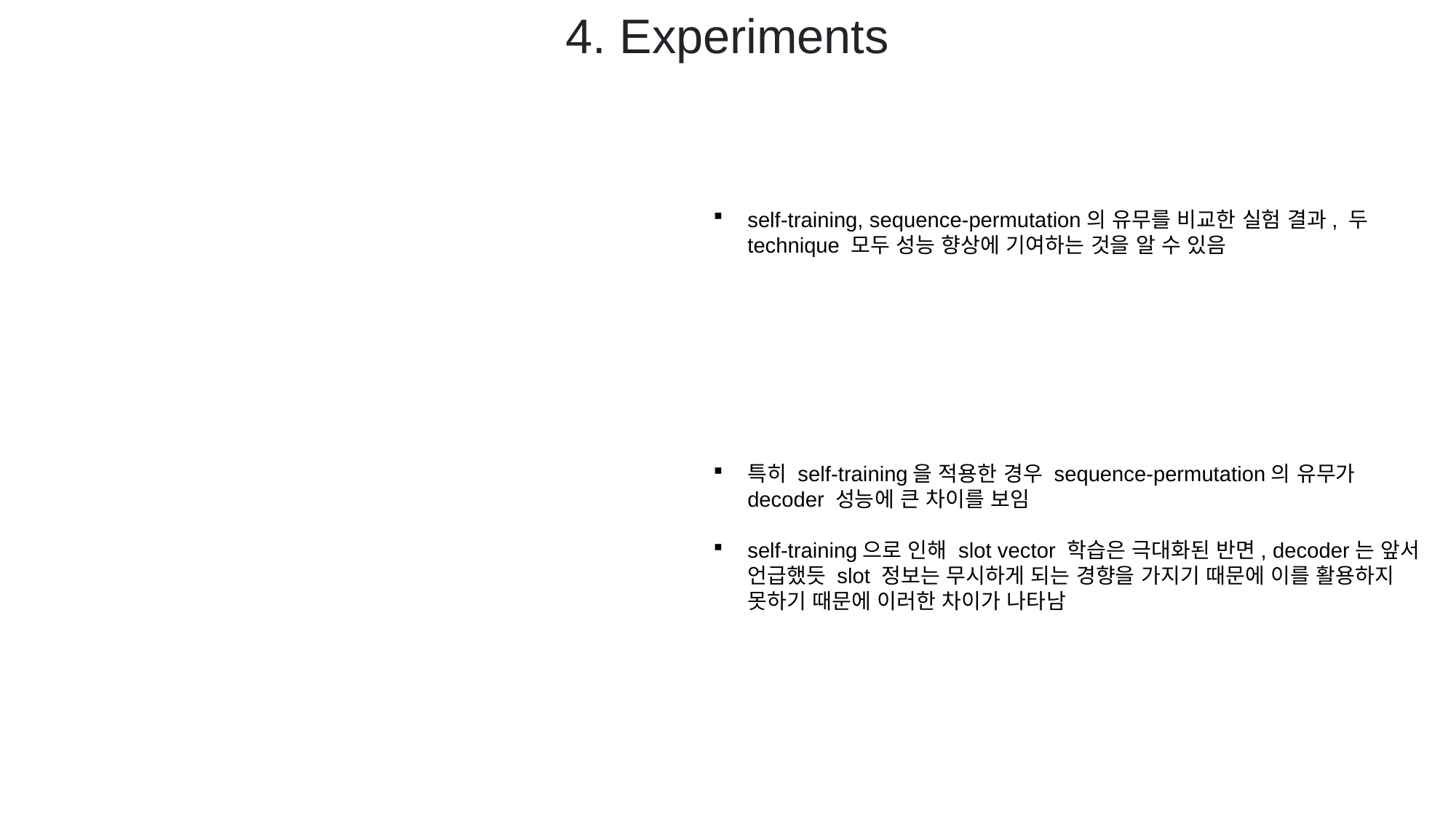

4. Experiments
self-training, sequence-permutation의 유무를 비교한 실험 결과, 두 technique 모두 성능 향상에 기여하는 것을 알 수 있음

특히 self-training을 적용한 경우 sequence-permutation의 유무가 decoder 성능에 큰 차이를 보임

self-training으로 인해 slot vector 학습은 극대화된 반면, decoder는 앞서 언급했듯 slot 정보는 무시하게 되는 경향을 가지기 때문에 이를 활용하지 못하기 때문에 이러한 차이가 나타남